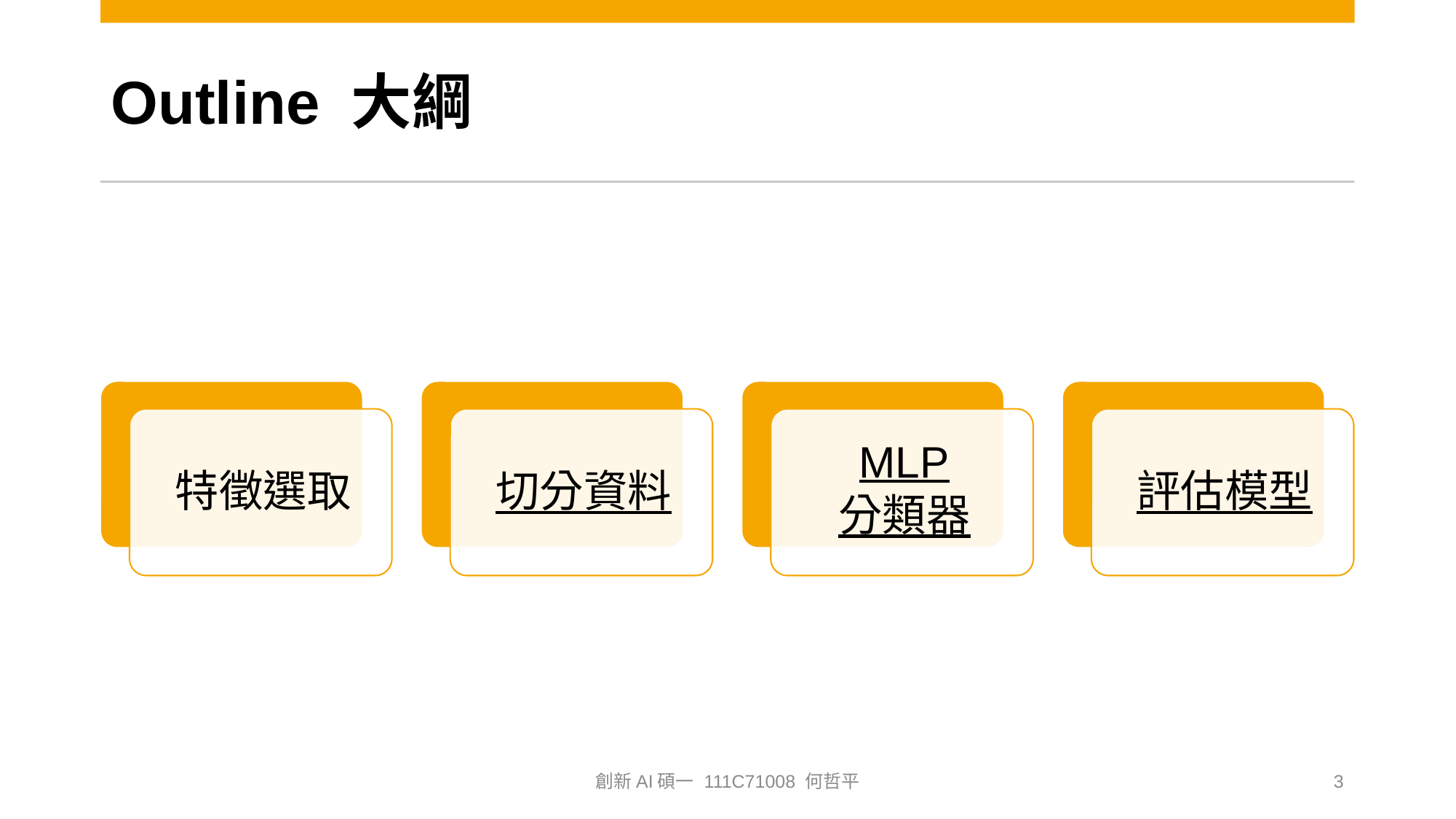

# Outline 大綱

特徵選取
切分資料
MLP分類器
評估模型
創新AI碩一 111C71008 何哲平
3